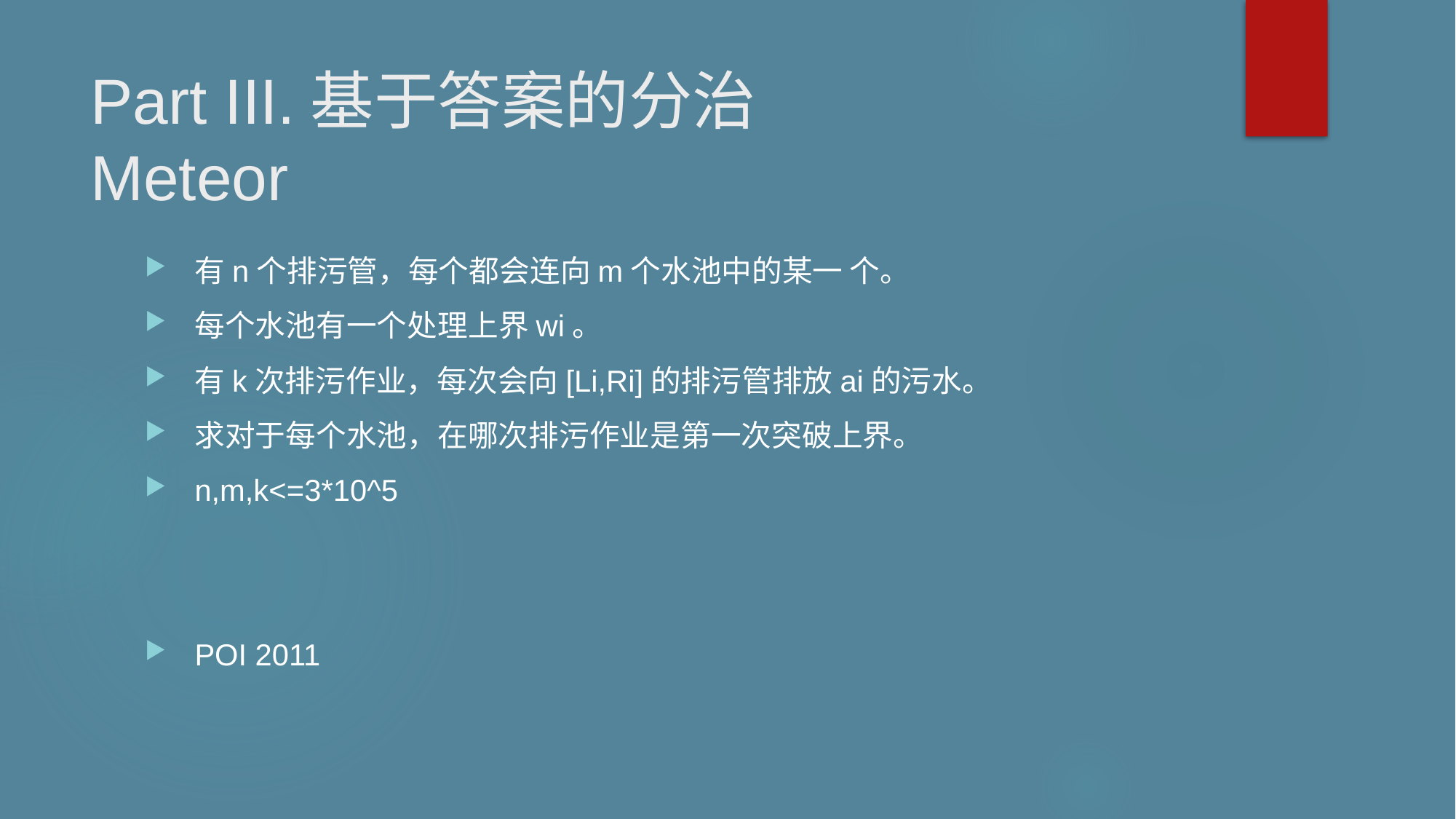

# Part III.基于答案的分治 Meteor
有n个排污管，每个都会连向m个水池中的某一 个。
每个水池有一个处理上界wi。
有k次排污作业，每次会向[Li,Ri]的排污管排放ai的污水。
求对于每个水池，在哪次排污作业是第一次突破上界。
n,m,k<=3*10^5

POI 2011